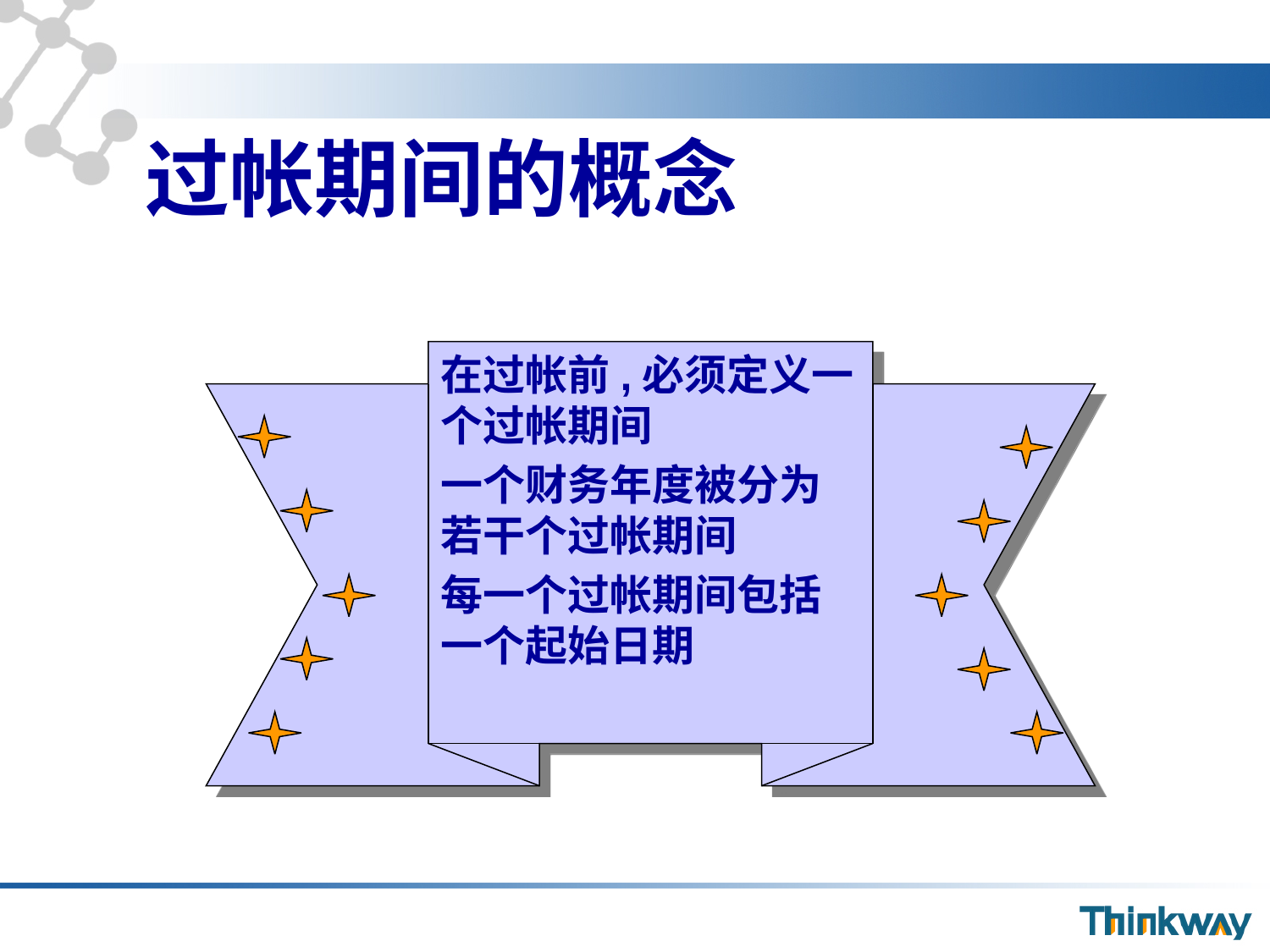

# 过帐期间的概念
在过帐前,必须定义一个过帐期间
一个财务年度被分为若干个过帐期间
每一个过帐期间包括一个起始日期